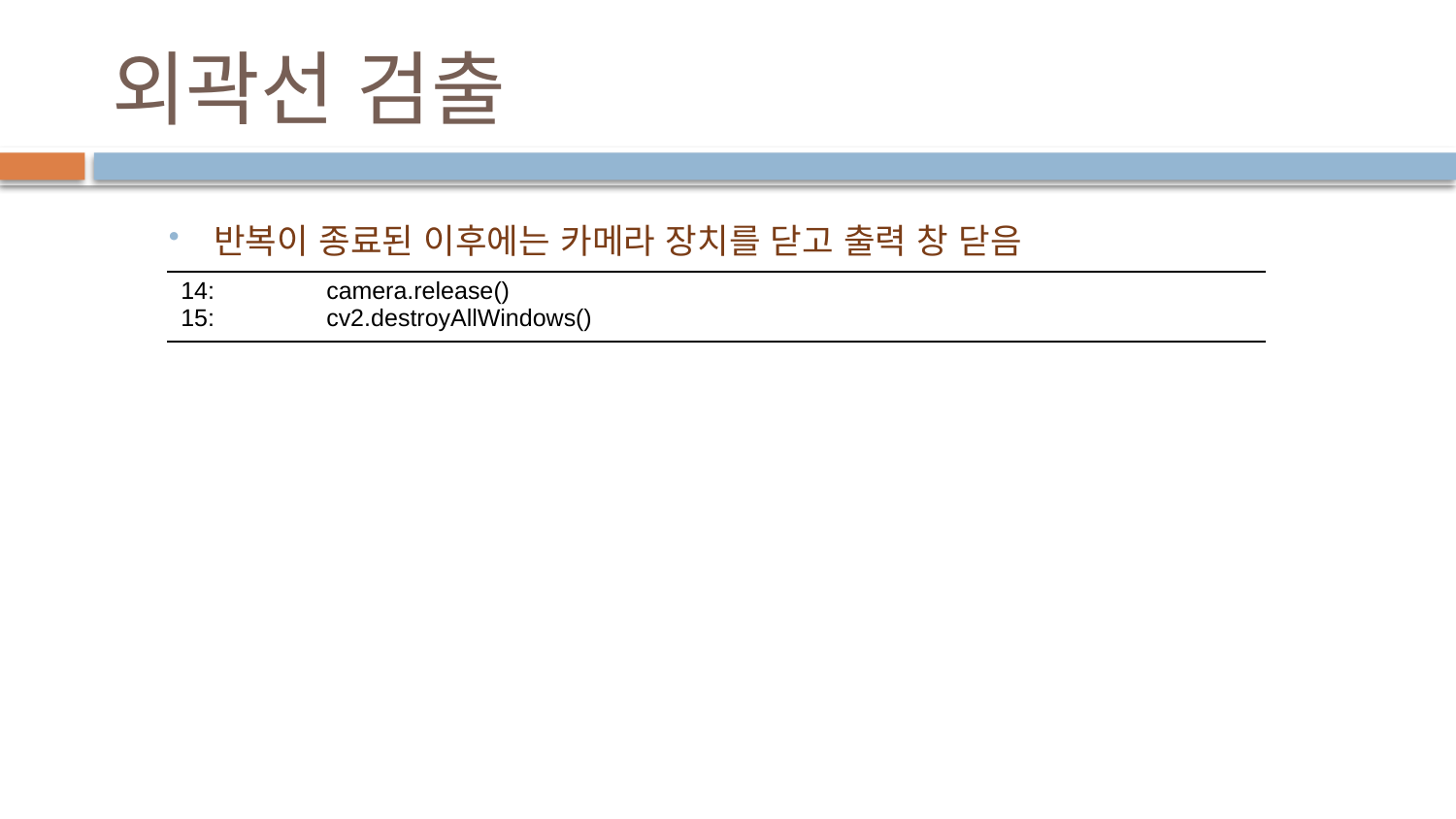

# 외곽선 검출
반복이 종료된 이후에는 카메라 장치를 닫고 출력 창 닫음
| 14: camera.release() 15: cv2.destroyAllWindows() |
| --- |